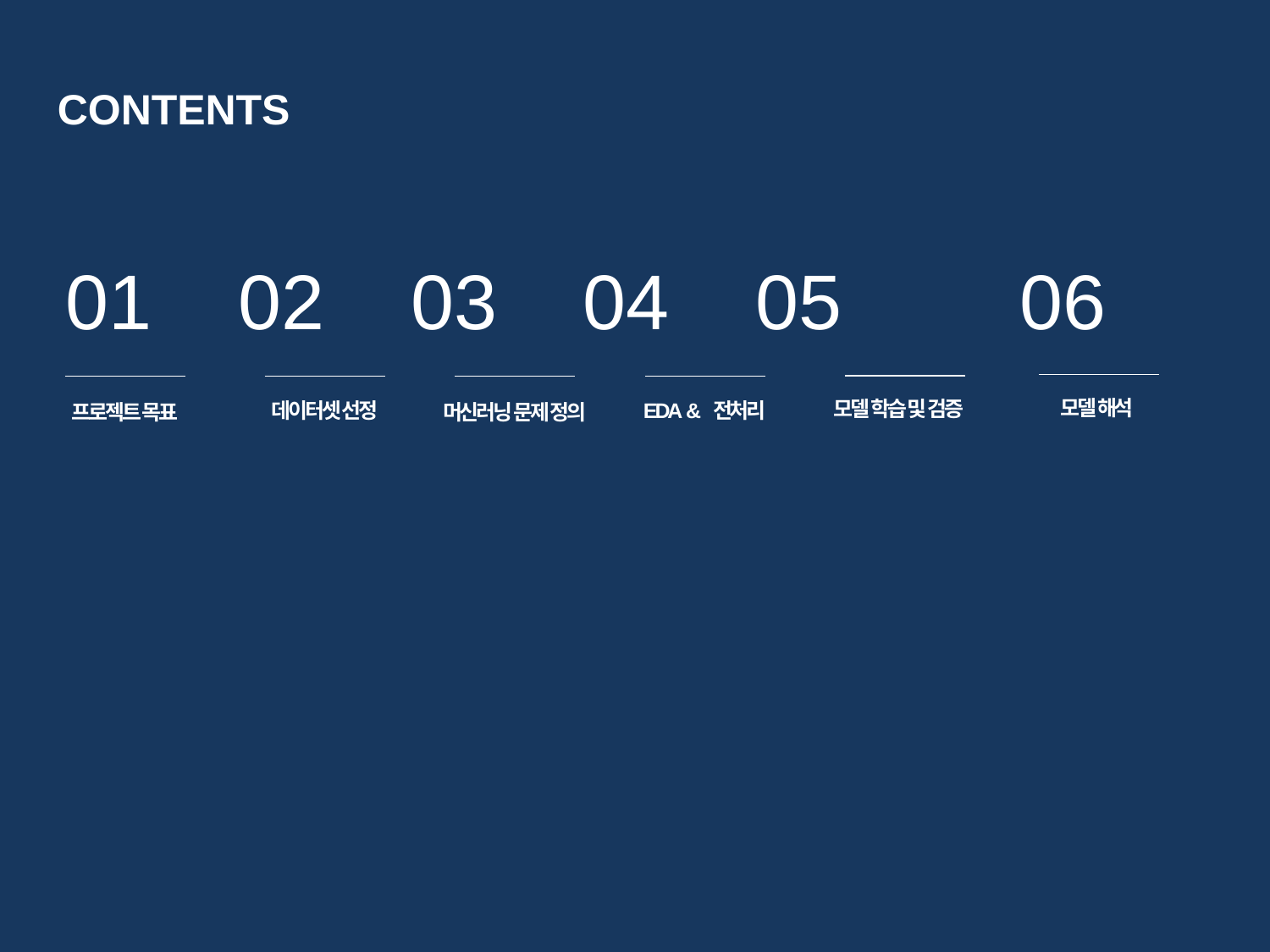

CONTENTS
01    02    03    04    05	   06
모델 해석
모델 학습 및 검증
EDA  &  전처리
데이터셋 선정
프로젝트 목표
머신러닝 문제 정의